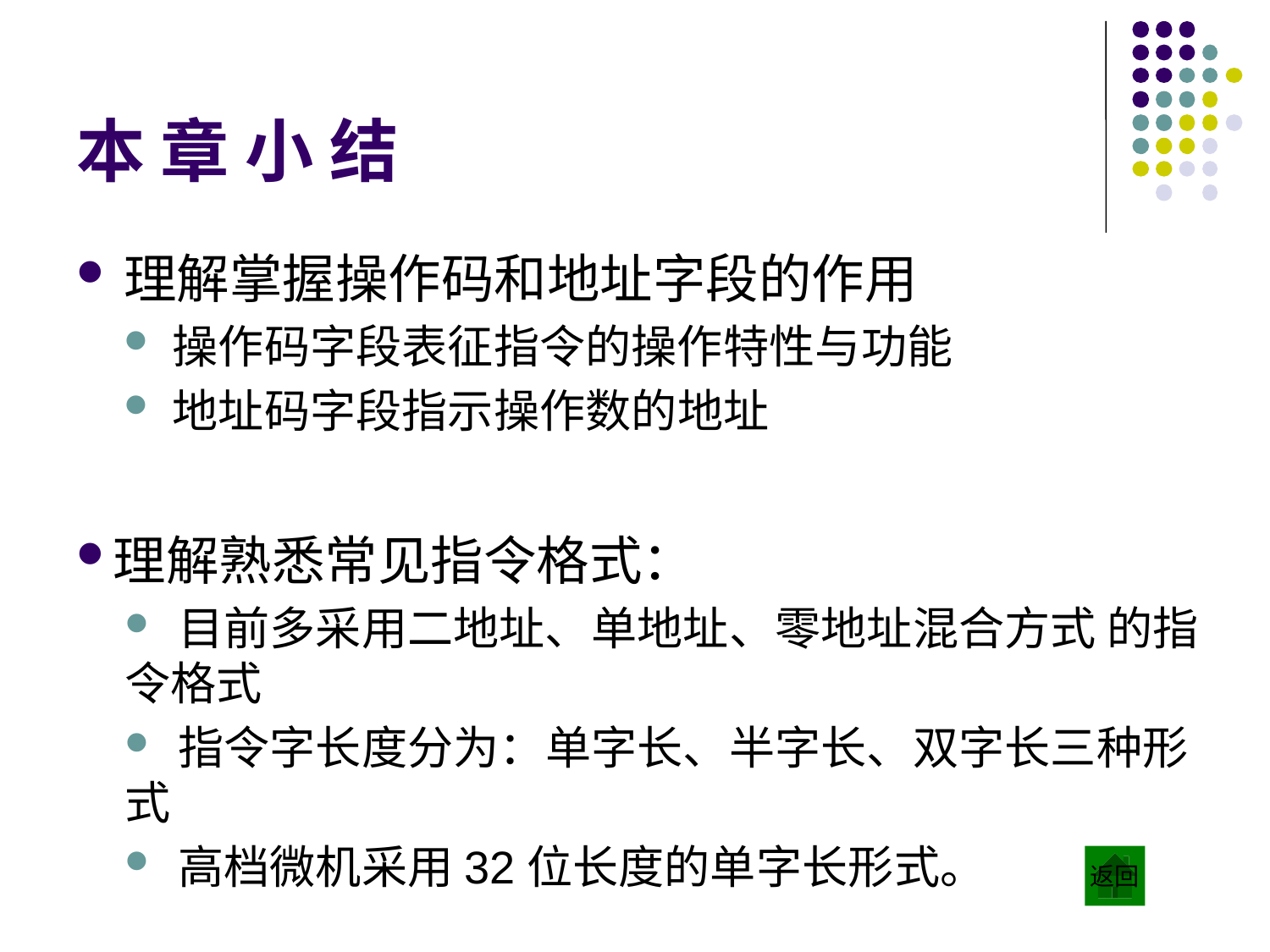

# 本 章 小 结
理解掌握操作码和地址字段的作用
操作码字段表征指令的操作特性与功能
地址码字段指示操作数的地址

理解熟悉常见指令格式：
 目前多采用二地址、单地址、零地址混合方式 的指 令格式
 指令字长度分为：单字长、半字长、双字长三种形式
 高档微机采用32位长度的单字长形式。
返回
74